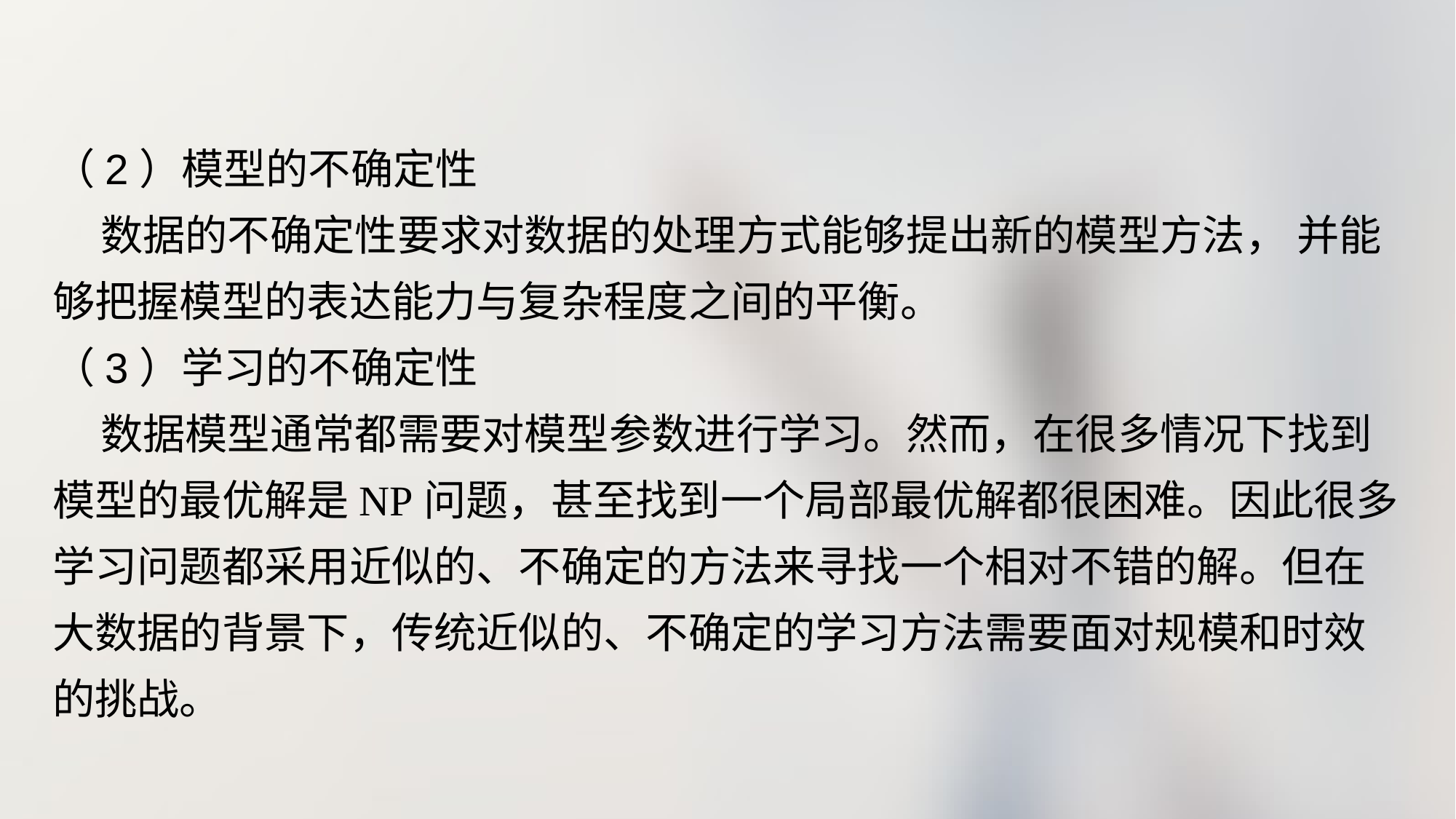

（2）模型的不确定性
    数据的不确定性要求对数据的处理方式能够提出新的模型方法， 并能够把握模型的表达能力与复杂程度之间的平衡。
（3）学习的不确定性
    数据模型通常都需要对模型参数进行学习。然而，在很多情况下找到模型的最优解是NP问题，甚至找到一个局部最优解都很困难。因此很多学习问题都采用近似的、不确定的方法来寻找一个相对不错的解。但在大数据的背景下，传统近似的、不确定的学习方法需要面对规模和时效的挑战。